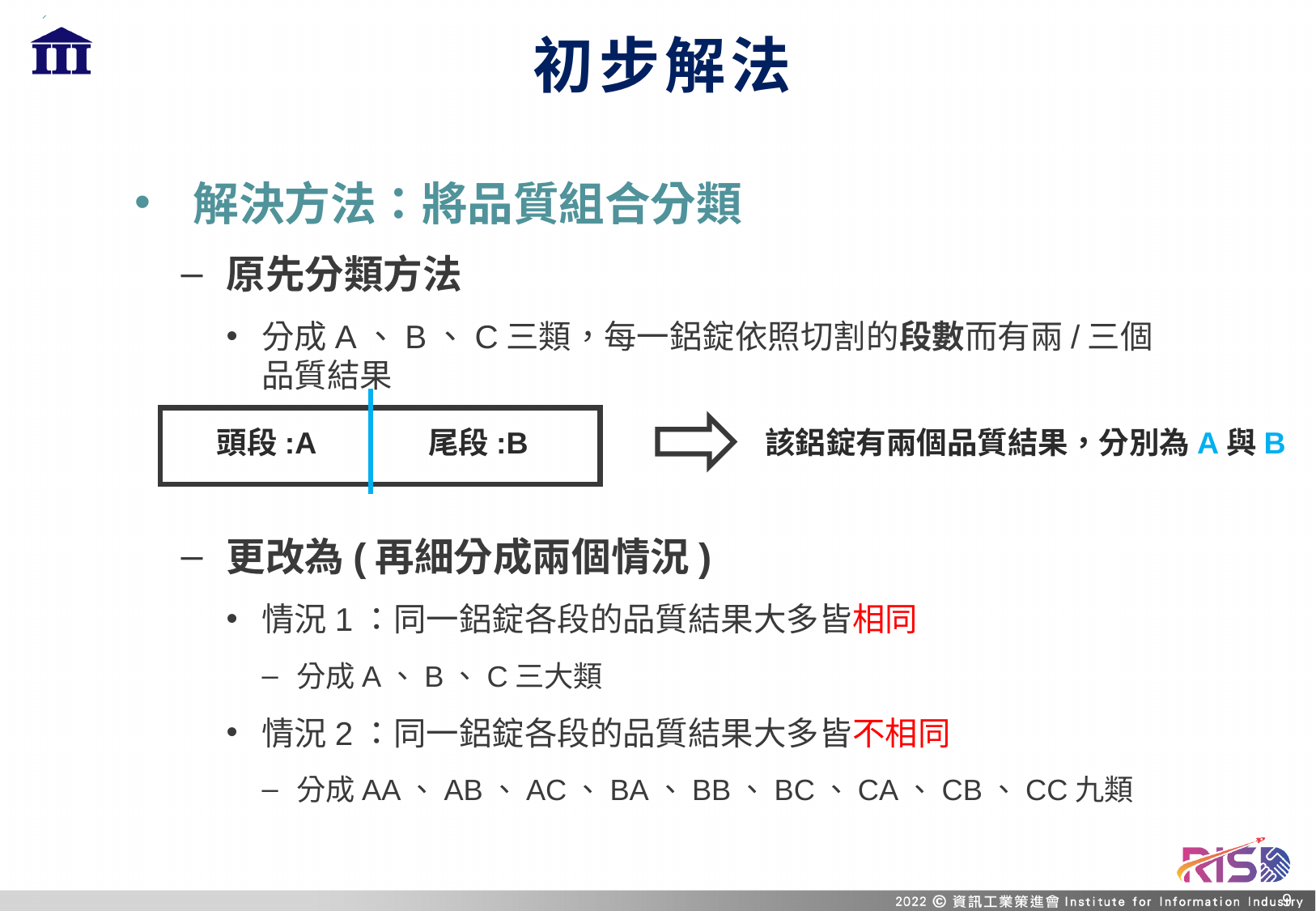

# 初步解法
解決方法：將品質組合分類
原先分類方法
分成A、B、C三類，每一鋁錠依照切割的段數而有兩/三個品質結果

更改為(再細分成兩個情況)
情況1：同一鋁錠各段的品質結果大多皆相同
分成A、B、C三大類
情況2：同一鋁錠各段的品質結果大多皆不相同
分成AA、AB、AC、BA、BB、BC、CA、CB、CC九類

頭段:A
尾段:B

該鋁錠有兩個品質結果，分別為A與B
9